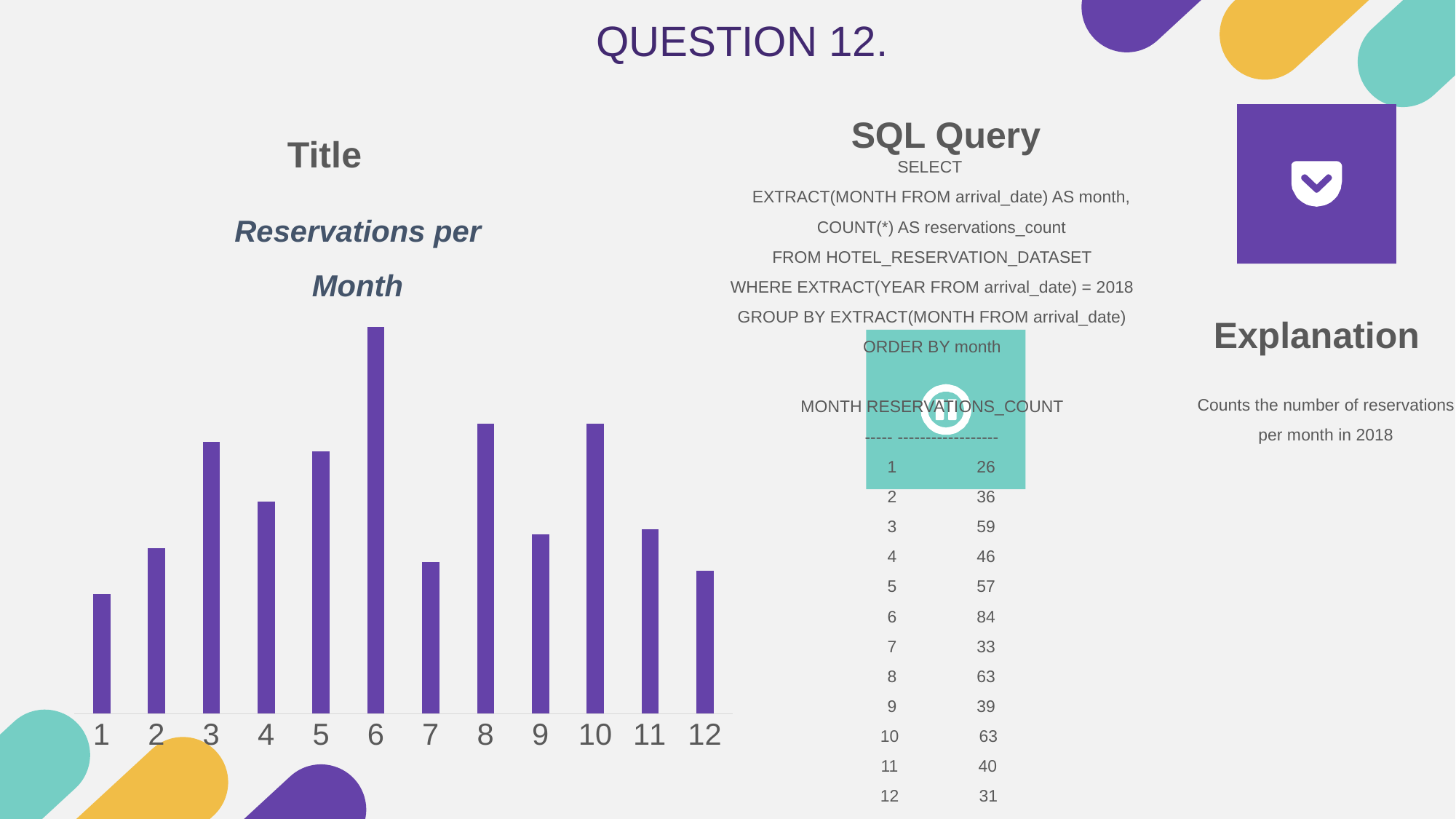

QUESTION 12.

SQL Query
Title
SELECT
    EXTRACT(MONTH FROM arrival_date) AS month,
    COUNT(*) AS reservations_count
FROM HOTEL_RESERVATION_DATASET
WHERE EXTRACT(YEAR FROM arrival_date) = 2018
GROUP BY EXTRACT(MONTH FROM arrival_date)
ORDER BY month

MONTH RESERVATIONS_COUNT
----- ------------------
    1                 26
    2                 36
    3                 59
    4                 46
    5                 57
    6                 84
    7                 33
    8                 63
    9                 39
   10                 63
   11                 40
   12                 31
Reservations per Month

### Chart

| Category | 系列 2 |
|---|---|
| 1 | 26.0 |
| 2 | 36.0 |
| 3 | 59.0 |
| 4 | 46.0 |
| 5 | 57.0 |
| 6 | 84.0 |
| 7 | 33.0 |
| 8 | 63.0 |
| 9 | 39.0 |
| 10 | 63.0 |
| 11 | 40.0 |
| 12 | 31.0 |
Explanation

Counts the number of reservations per month in 2018